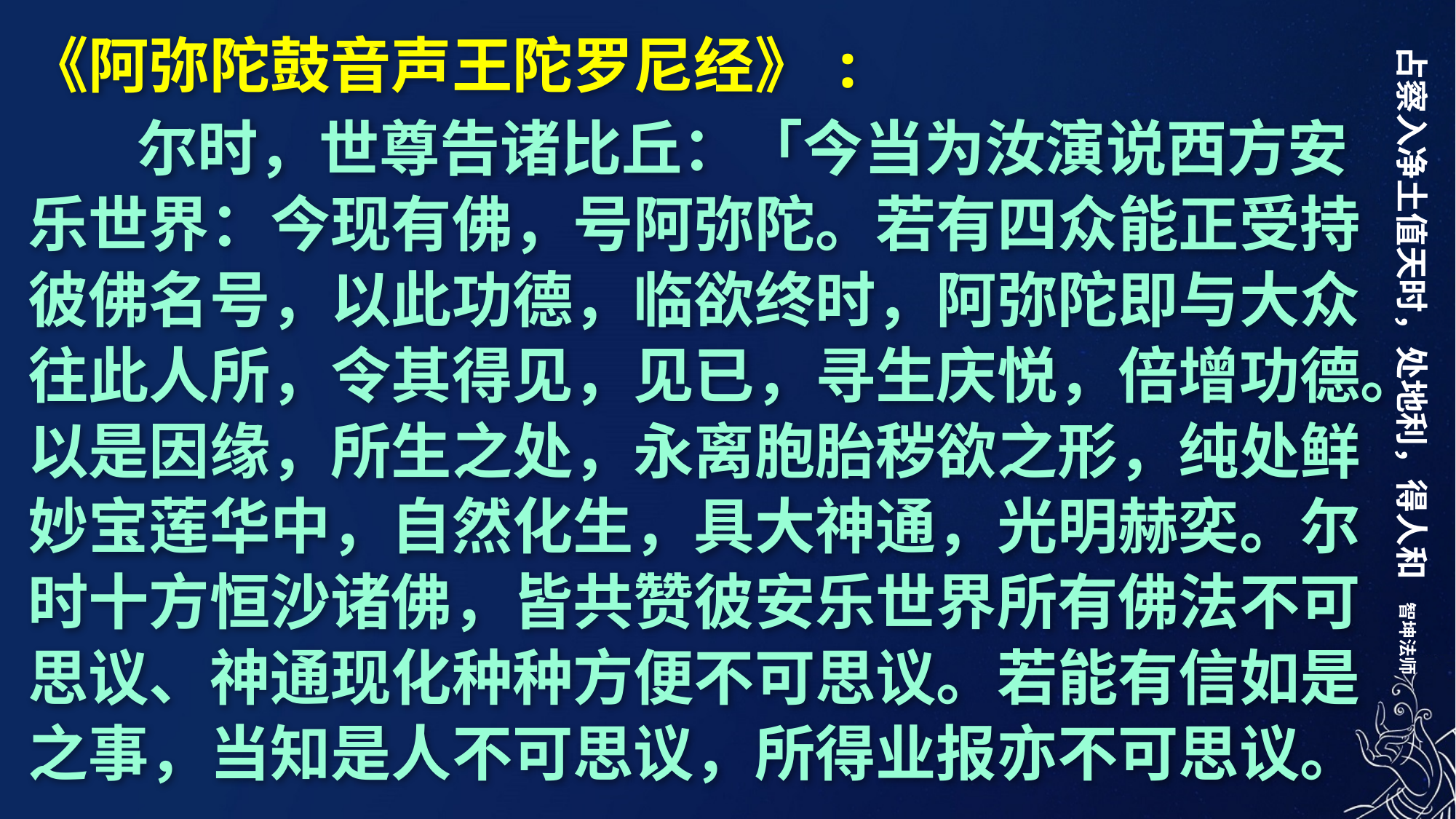

《阿弥陀鼓音声王陀罗尼经》:
	尔时，世尊告诸比丘：「今当为汝演说西方安乐世界：今现有佛，号阿弥陀。若有四众能正受持彼佛名号，以此功德，临欲终时，阿弥陀即与大众往此人所，令其得见，见已，寻生庆悦，倍增功德。以是因缘，所生之处，永离胞胎秽欲之形，纯处鲜妙宝莲华中，自然化生，具大神通，光明赫奕。尔时十方恒沙诸佛，皆共赞彼安乐世界所有佛法不可思议、神通现化种种方便不可思议。若能有信如是之事，当知是人不可思议，所得业报亦不可思议。